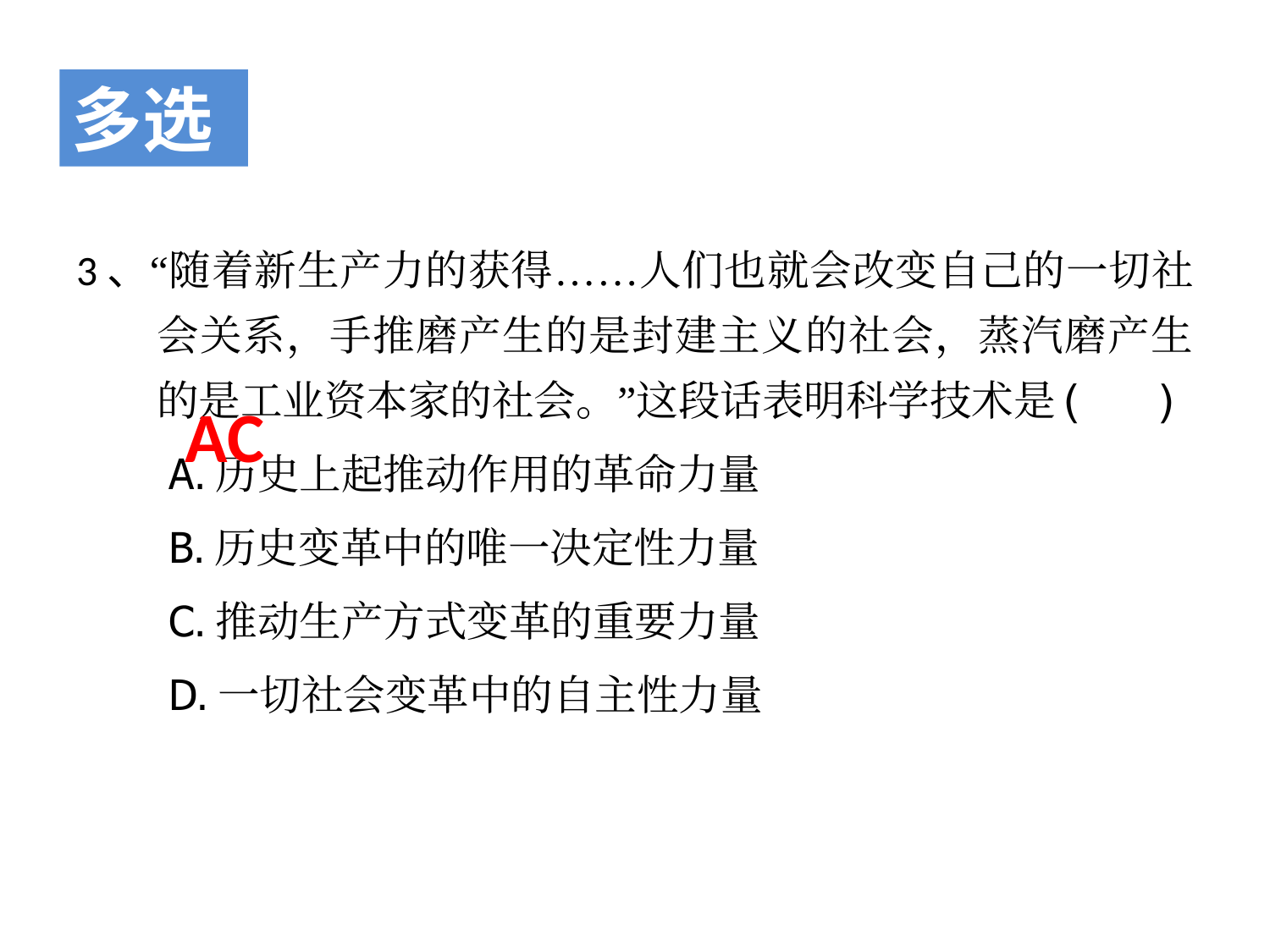

3、“随着新生产力的获得……人们也就会改变自己的一切社会关系，手推磨产生的是封建主义的社会，蒸汽磨产生的是工业资本家的社会。”这段话表明科学技术是(      )
　　A.历史上起推动作用的革命力量
　　B.历史变革中的唯一决定性力量
　　C.推动生产方式变革的重要力量
　　D.一切社会变革中的自主性力量

多选
AC